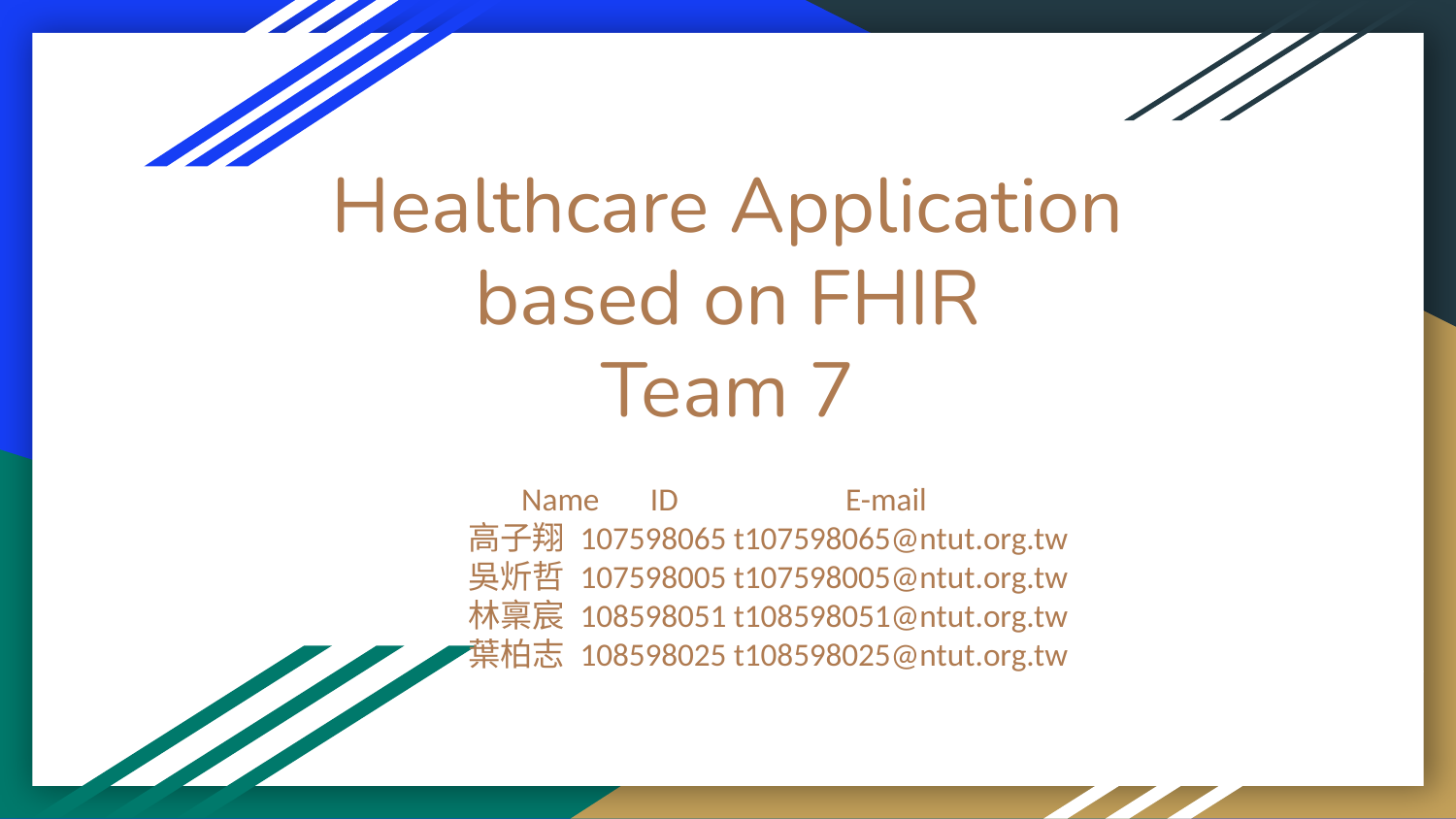

# Healthcare Application based on FHIR
Team 7
Name       ID                       E-mail
          高子翔 107598065 t107598065@ntut.org.tw
          吳炘哲 107598005 t107598005@ntut.org.tw
          林稟宸 108598051 t108598051@ntut.org.tw
          葉柏志 108598025 t108598025@ntut.org.tw